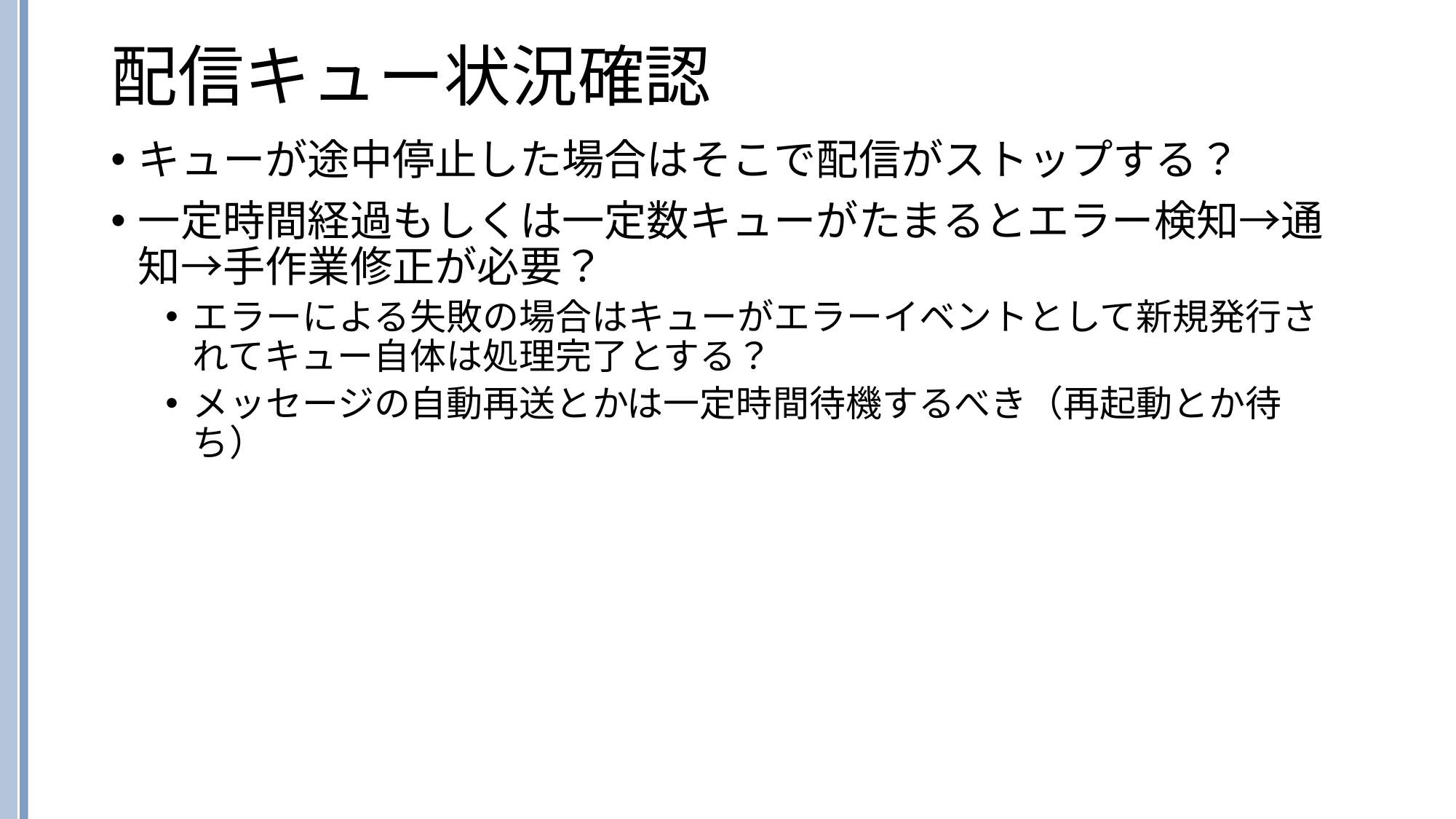

# 配信キュー状況確認
キューが途中停止した場合はそこで配信がストップする？
一定時間経過もしくは一定数キューがたまるとエラー検知→通知→手作業修正が必要？
エラーによる失敗の場合はキューがエラーイベントとして新規発行されてキュー自体は処理完了とする？
メッセージの自動再送とかは一定時間待機するべき（再起動とか待ち）